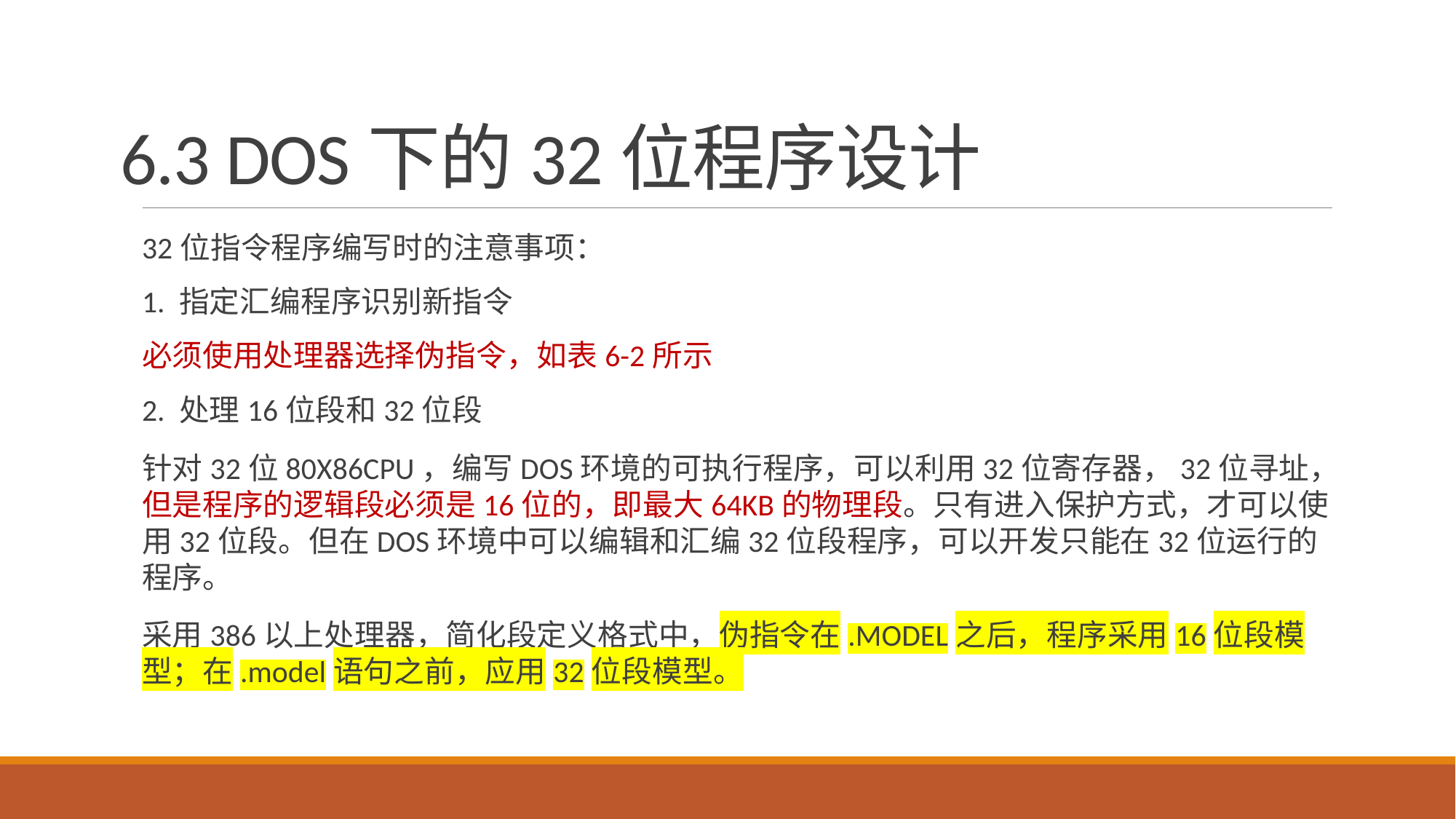

# 6.3 DOS下的32位程序设计
32位指令程序编写时的注意事项：
1. 指定汇编程序识别新指令
必须使用处理器选择伪指令，如表6-2所示
2. 处理16位段和32位段
针对32位80X86CPU，编写DOS环境的可执行程序，可以利用32位寄存器，32位寻址，但是程序的逻辑段必须是16位的，即最大64KB的物理段。只有进入保护方式，才可以使用32位段。但在DOS环境中可以编辑和汇编32位段程序，可以开发只能在32位运行的程序。
采用386以上处理器，简化段定义格式中，伪指令在.MODEL之后，程序采用16位段模型；在.model语句之前，应用32位段模型。